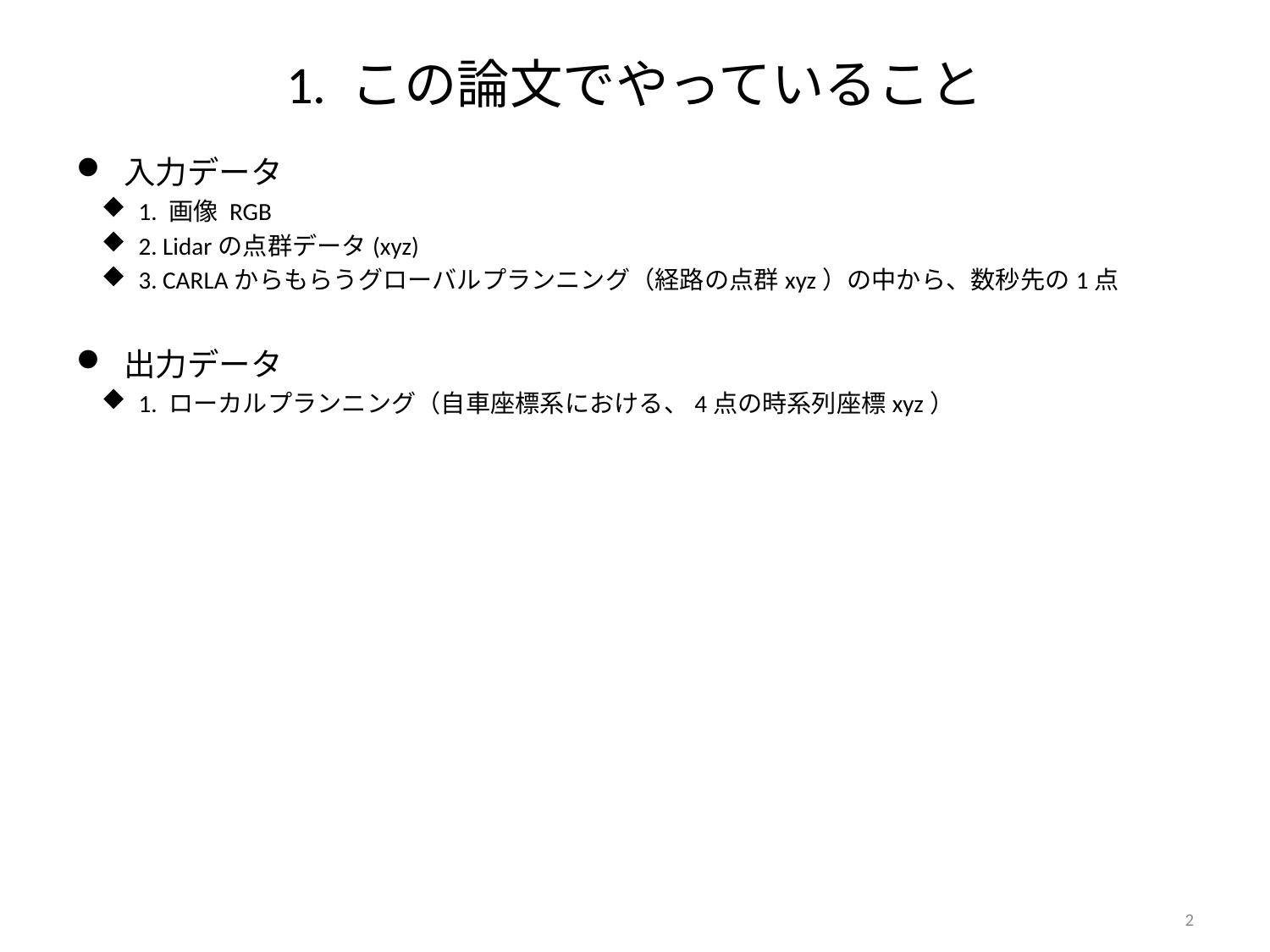

# 1. この論文でやっていること
入力データ
1. 画像 RGB
2. Lidarの点群データ(xyz)
3. CARLAからもらうグローバルプランニング（経路の点群xyz）の中から、数秒先の1点

出力データ
1. ローカルプランニング（自車座標系における、4点の時系列座標xyz）
2